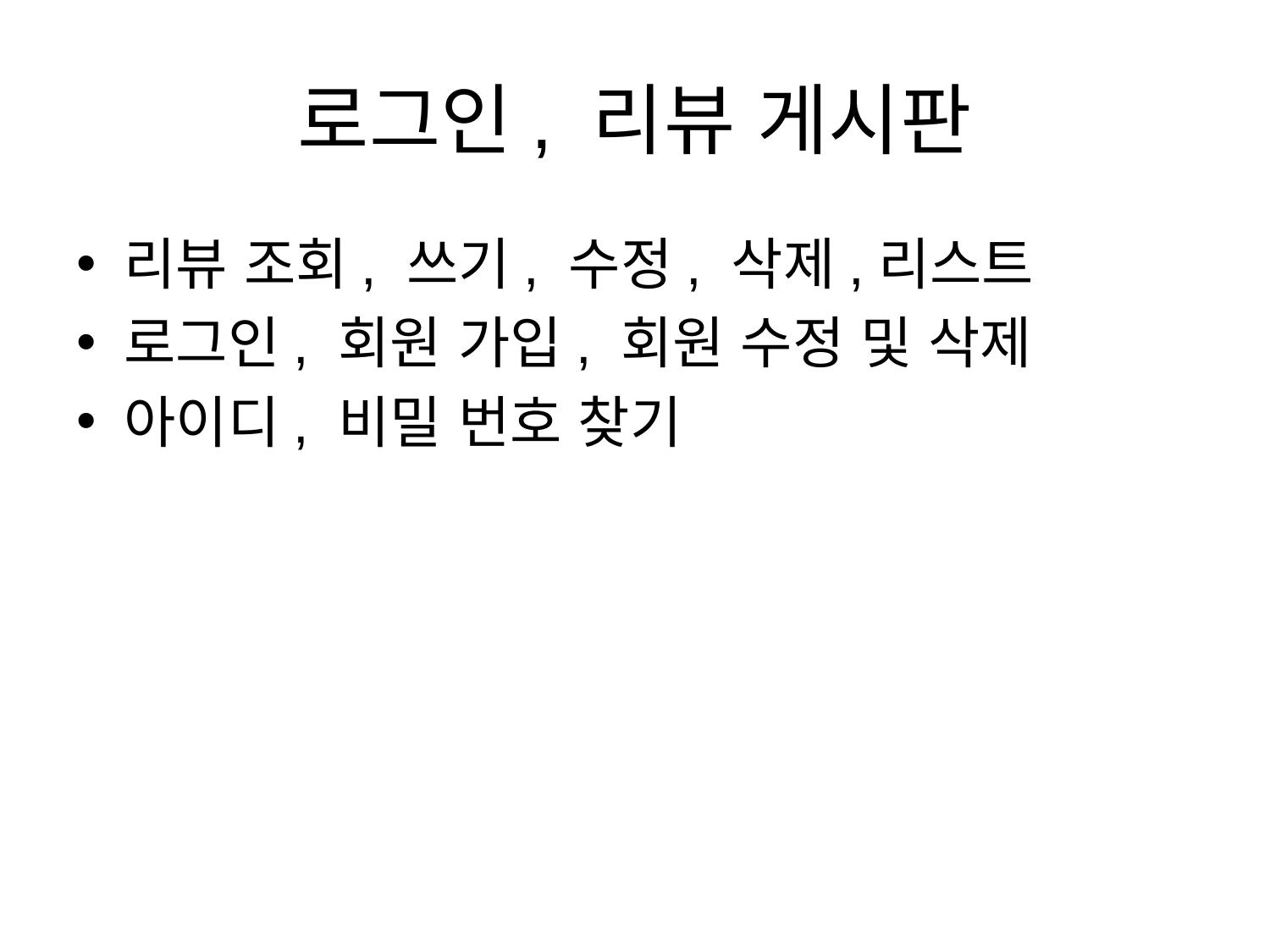

# 로그인, 리뷰 게시판
리뷰 조회, 쓰기, 수정, 삭제,리스트
로그인, 회원 가입, 회원 수정 및 삭제
아이디, 비밀 번호 찾기